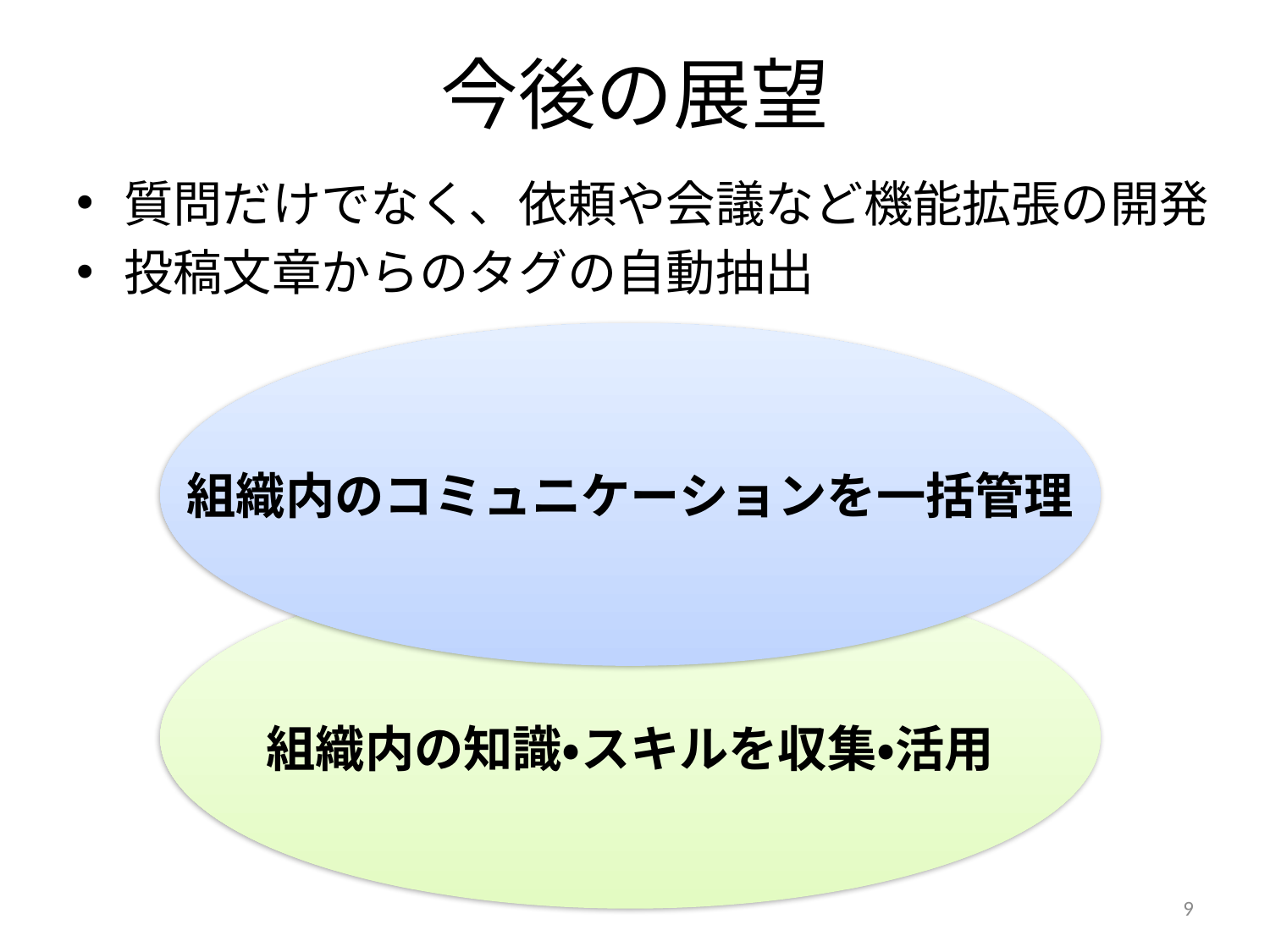

# 今後の展望
質問だけでなく、依頼や会議など機能拡張の開発
投稿文章からのタグの自動抽出

組織内のコミュニケーションを一括管理

組織内の知識・スキルを収集・活用
9